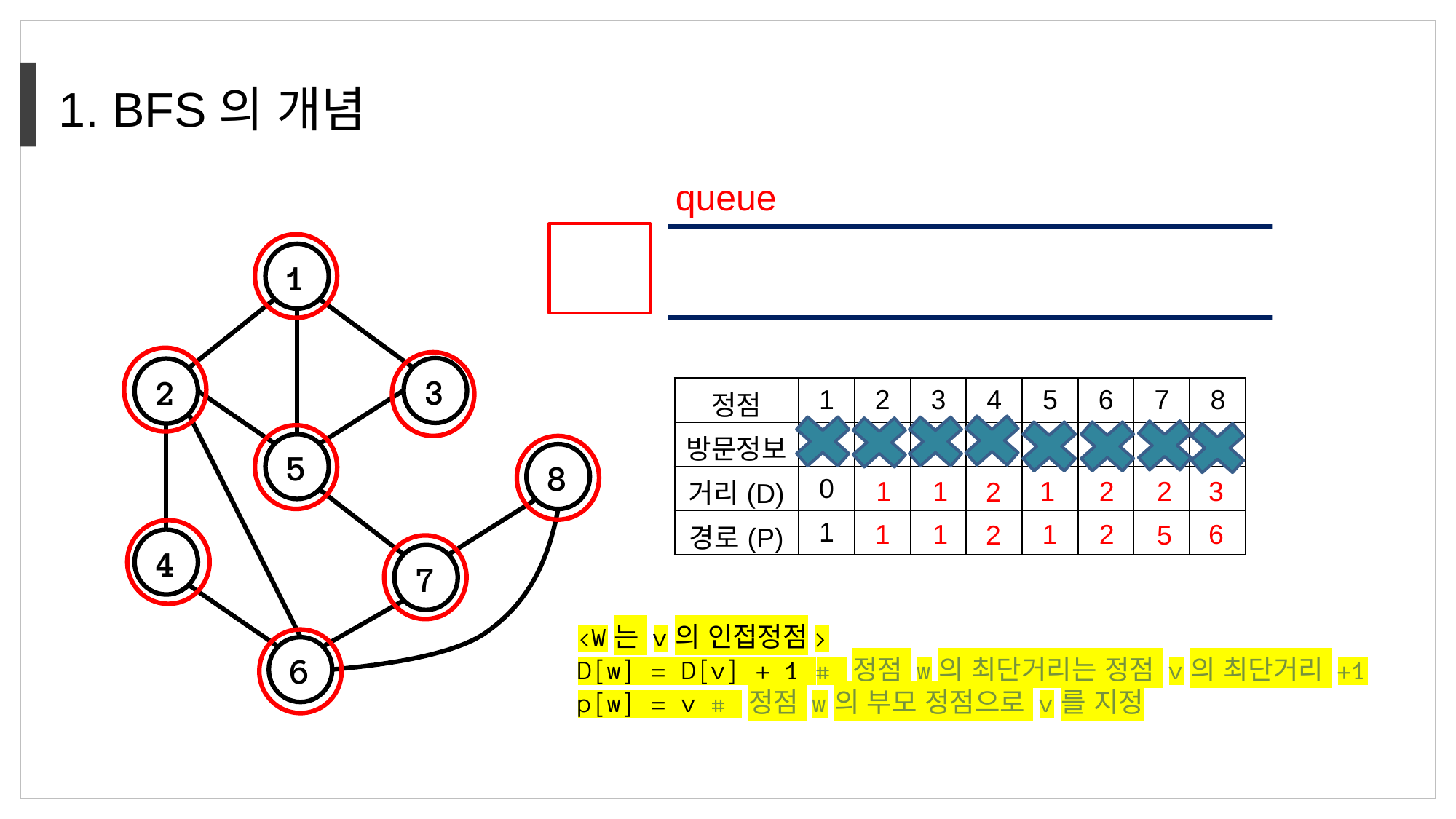

1. BFS의 개념
queue

7

1
1
3
2
5
8

4
7
6
8

3
4
6

2
| 정점 | 1 | 2 | 3 | 4 | 5 | 6 | 7 | 8 |
| --- | --- | --- | --- | --- | --- | --- | --- | --- |
| 방문정보 | F | F | F | F | F | F | F | F |
| 거리(D) | 0 |  |  |  |  |  |  |  |
| 경로(P) | 1 |  |  |  |  |  |  |  |

5

1
1
1
1
1
1
2
2
3
6
2
5
2
2

<W는 v의 인접정점>
D[w] = D[v] + 1 # 정점 w의 최단거리는 정점 v의 최단거리 +1
p[w] = v # 정점 w의 부모 정점으로 v를 지정